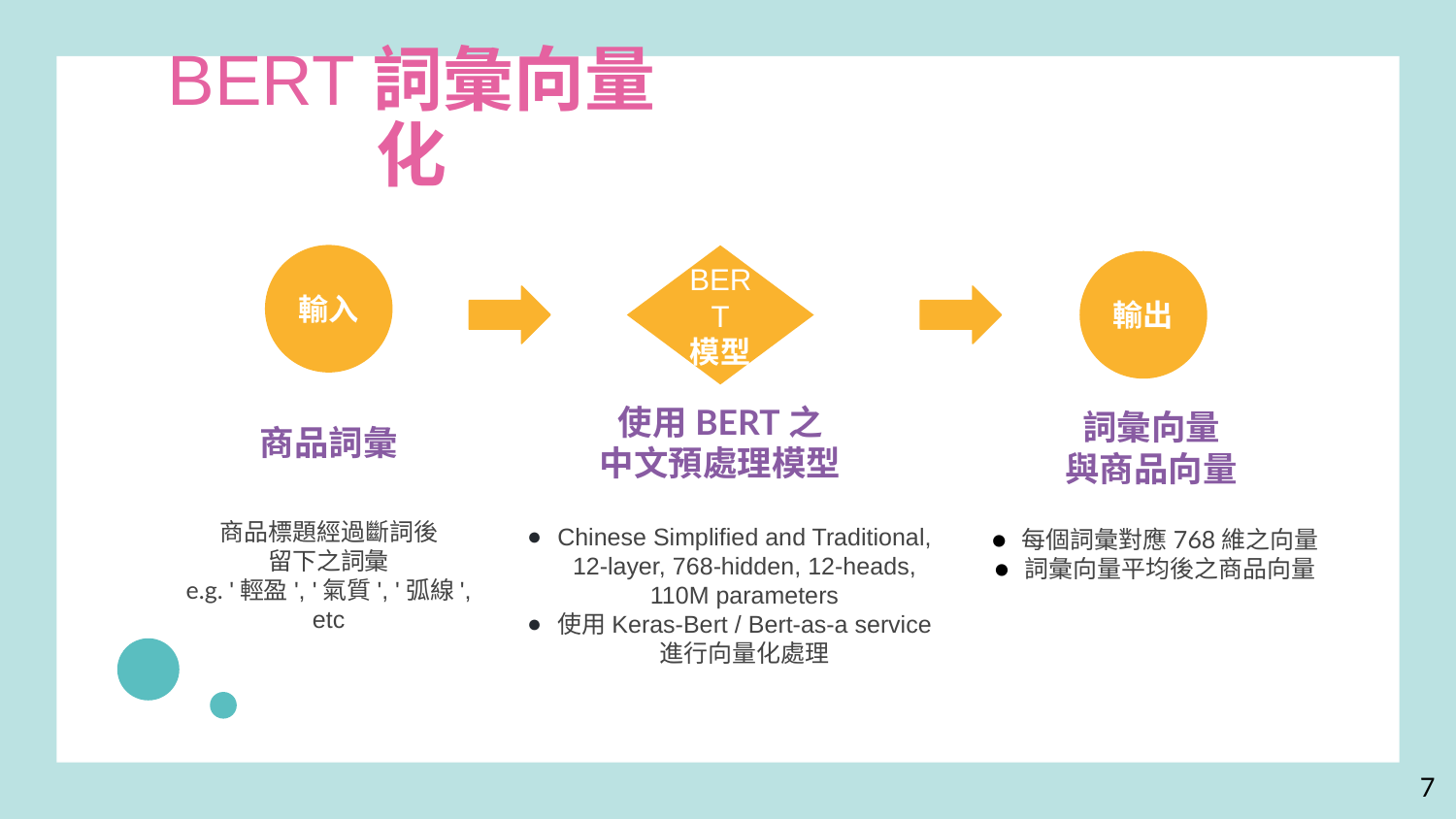

# BERT詞彙向量化
輸入
BERT
模型
輸出

使用BERT之
中文預處理模型
詞彙向量
與商品向量
商品詞彙
Chinese Simplified and Traditional, 12-layer, 768-hidden, 12-heads, 110M parameters
使用Keras-Bert / Bert-as-a service 進行向量化處理
每個詞彙對應768維之向量
詞彙向量平均後之商品向量
商品標題經過斷詞後
留下之詞彙
e.g. '輕盈', '氣質', '弧線', etc

7